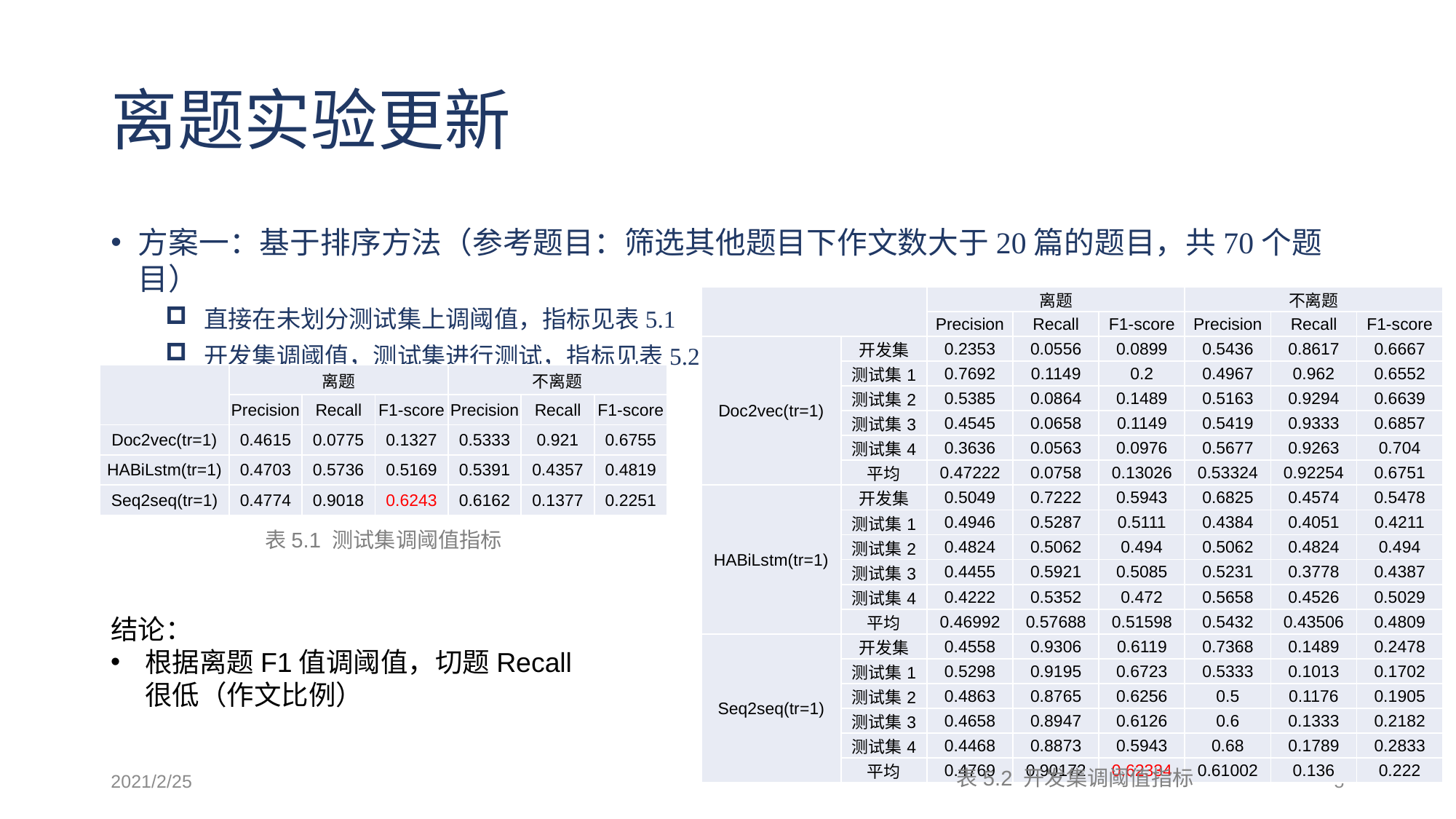

# 离题实验更新
方案一：基于排序方法（参考题目：筛选其他题目下作文数大于20篇的题目，共70个题目）
 直接在未划分测试集上调阈值，指标见表5.1
 开发集调阈值，测试集进行测试，指标见表5.2
|  |  | 离题 |  |  | 不离题 |  |  |
| --- | --- | --- | --- | --- | --- | --- | --- |
|  |  | Precision | Recall | F1-score | Precision | Recall | F1-score |
| Doc2vec(tr=1) | 开发集 | 0.2353 | 0.0556 | 0.0899 | 0.5436 | 0.8617 | 0.6667 |
|  | 测试集1 | 0.7692 | 0.1149 | 0.2 | 0.4967 | 0.962 | 0.6552 |
|  | 测试集2 | 0.5385 | 0.0864 | 0.1489 | 0.5163 | 0.9294 | 0.6639 |
|  | 测试集3 | 0.4545 | 0.0658 | 0.1149 | 0.5419 | 0.9333 | 0.6857 |
|  | 测试集4 | 0.3636 | 0.0563 | 0.0976 | 0.5677 | 0.9263 | 0.704 |
|  | 平均 | 0.47222 | 0.0758 | 0.13026 | 0.53324 | 0.92254 | 0.6751 |
| HABiLstm(tr=1) | 开发集 | 0.5049 | 0.7222 | 0.5943 | 0.6825 | 0.4574 | 0.5478 |
|  | 测试集1 | 0.4946 | 0.5287 | 0.5111 | 0.4384 | 0.4051 | 0.4211 |
|  | 测试集2 | 0.4824 | 0.5062 | 0.494 | 0.5062 | 0.4824 | 0.494 |
|  | 测试集3 | 0.4455 | 0.5921 | 0.5085 | 0.5231 | 0.3778 | 0.4387 |
|  | 测试集4 | 0.4222 | 0.5352 | 0.472 | 0.5658 | 0.4526 | 0.5029 |
|  | 平均 | 0.46992 | 0.57688 | 0.51598 | 0.5432 | 0.43506 | 0.4809 |
| Seq2seq(tr=1) | 开发集 | 0.4558 | 0.9306 | 0.6119 | 0.7368 | 0.1489 | 0.2478 |
|  | 测试集1 | 0.5298 | 0.9195 | 0.6723 | 0.5333 | 0.1013 | 0.1702 |
|  | 测试集2 | 0.4863 | 0.8765 | 0.6256 | 0.5 | 0.1176 | 0.1905 |
|  | 测试集3 | 0.4658 | 0.8947 | 0.6126 | 0.6 | 0.1333 | 0.2182 |
|  | 测试集4 | 0.4468 | 0.8873 | 0.5943 | 0.68 | 0.1789 | 0.2833 |
|  | 平均 | 0.4769 | 0.90172 | 0.62334 | 0.61002 | 0.136 | 0.222 |
|  | 离题 |  |  | 不离题 |  |  |
| --- | --- | --- | --- | --- | --- | --- |
|  | Precision | Recall | F1-score | Precision | Recall | F1-score |
| Doc2vec(tr=1) | 0.4615 | 0.0775 | 0.1327 | 0.5333 | 0.921 | 0.6755 |
| HABiLstm(tr=1) | 0.4703 | 0.5736 | 0.5169 | 0.5391 | 0.4357 | 0.4819 |
| Seq2seq(tr=1) | 0.4774 | 0.9018 | 0.6243 | 0.6162 | 0.1377 | 0.2251 |
表5.1 测试集调阈值指标
结论：
根据离题F1值调阈值，切题Recall很低（作文比例）
2021/2/25
表5.2 开发集调阈值指标
5